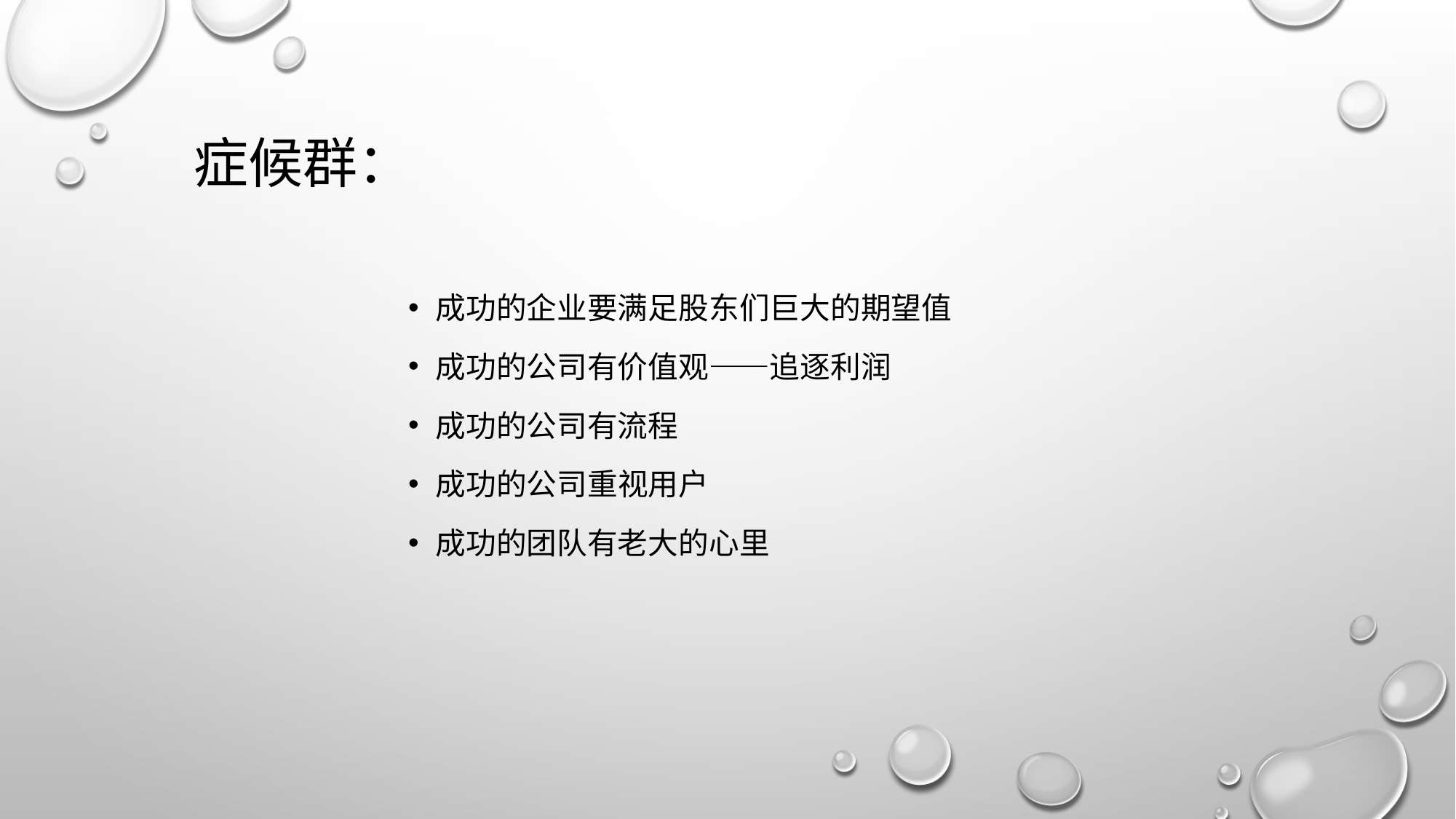

# 症候群：
成功的企业要满足股东们巨大的期望值
成功的公司有价值观——追逐利润
成功的公司有流程
成功的公司重视用户
成功的团队有老大的心里